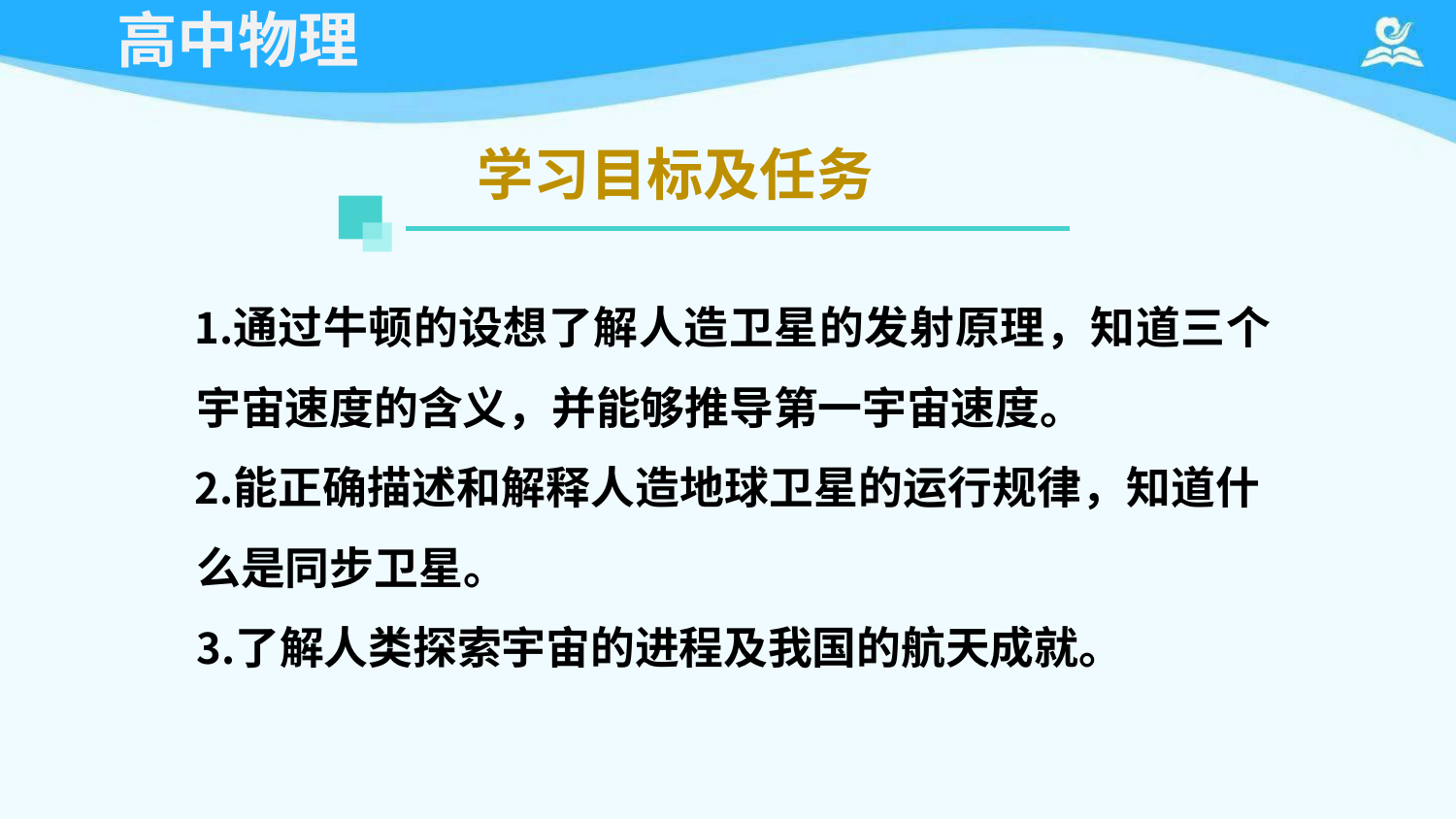

# 高中物理
学习目标及任务

通过牛顿的设想了解人造卫星的发射原理，知道三个 宇宙速度的含义，并能够推导第一宇宙速度。
能正确描述和解释人造地球卫星的运行规律，知道什 么是同步卫星。
了解人类探索宇宙的进程及我国的航天成就。